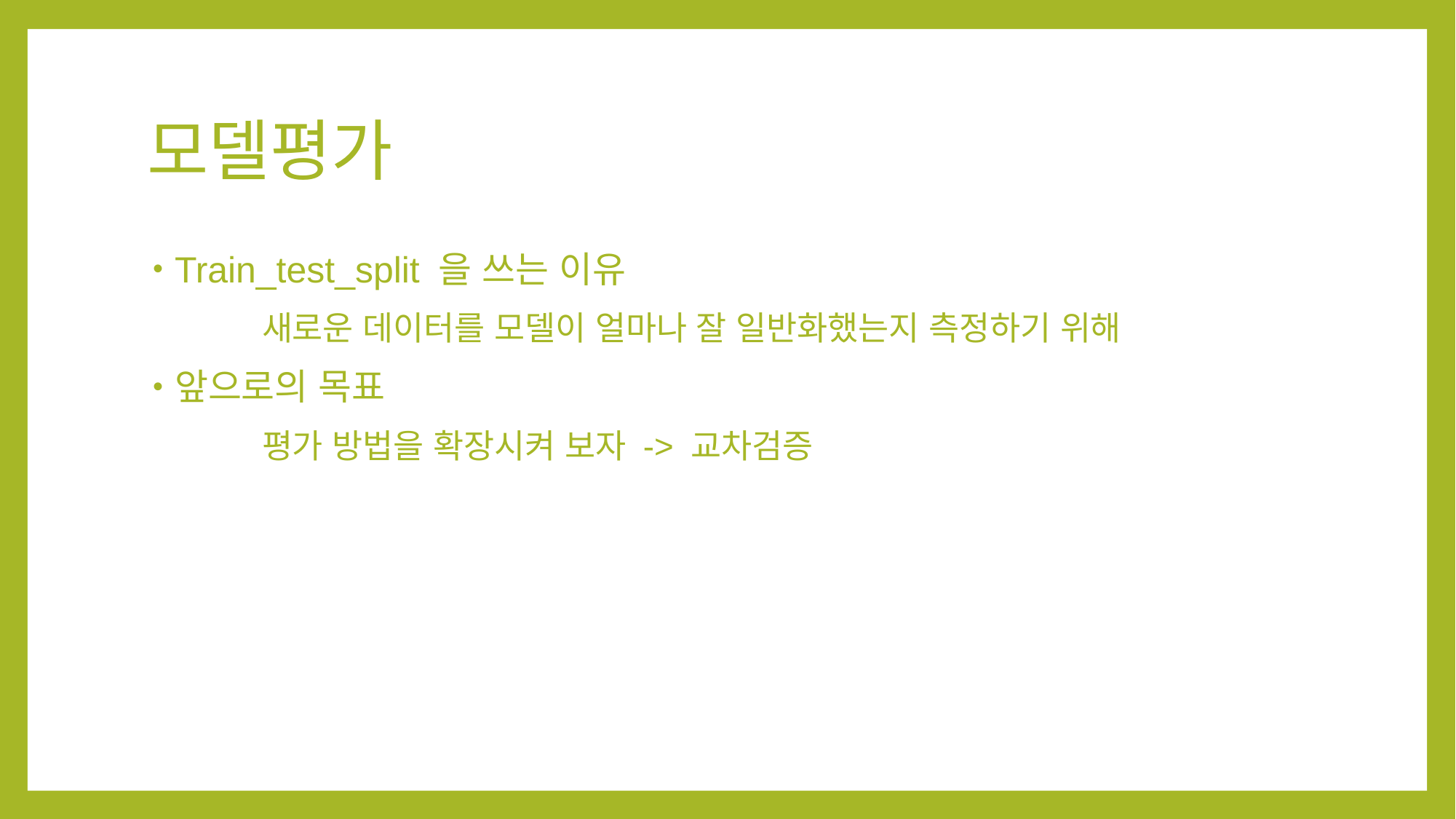

# 모델평가
Train_test_split 을 쓰는 이유
	새로운 데이터를 모델이 얼마나 잘 일반화했는지 측정하기 위해
앞으로의 목표
	평가 방법을 확장시켜 보자 -> 교차검증